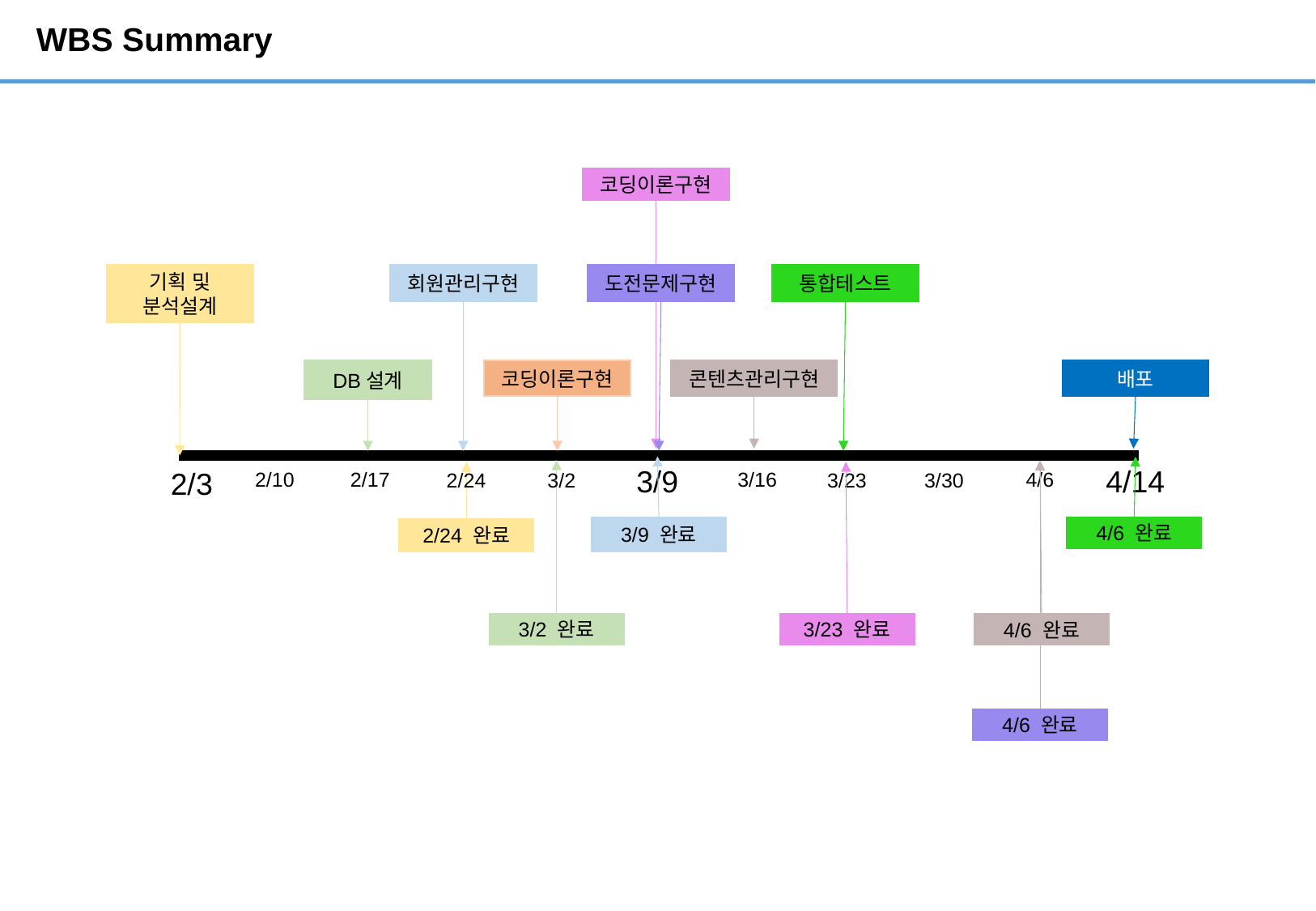

# WBS Summary

코딩이론구현
기획 및 분석설계
회원관리구현
도전문제구현
통합테스트
배포
코딩이론구현
콘텐츠관리구현
DB설계

3/9 완료
3/9
4/14
4/6 완료
2/3
3/2 완료
4/6
4/6 완료
2/10
2/17
3/16
3/2
3/23
3/30
2/24 완료
2/24
3/23 완료
4/6 완료